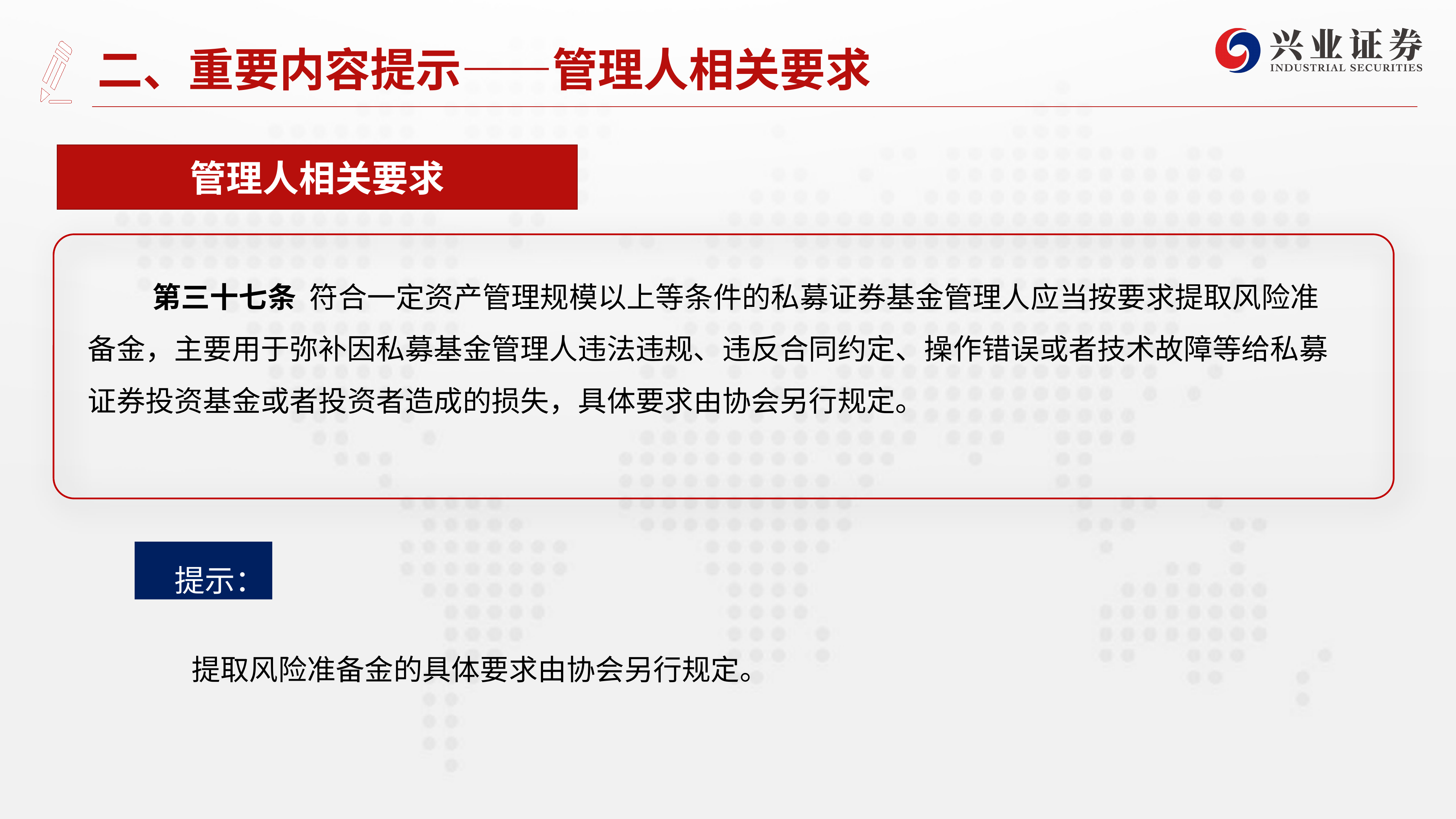

# 二、重要内容提示——管理人相关要求
管理人相关要求

第三十七条  符合一定资产管理规模以上等条件的私募证券基金管理人应当按要求提取风险准备金，主要用于弥补因私募基金管理人违法违规、违反合同约定、操作错误或者技术故障等给私募证券投资基金或者投资者造成的损失，具体要求由协会另行规定。
    提示：
提取风险准备金的具体要求由协会另行规定。